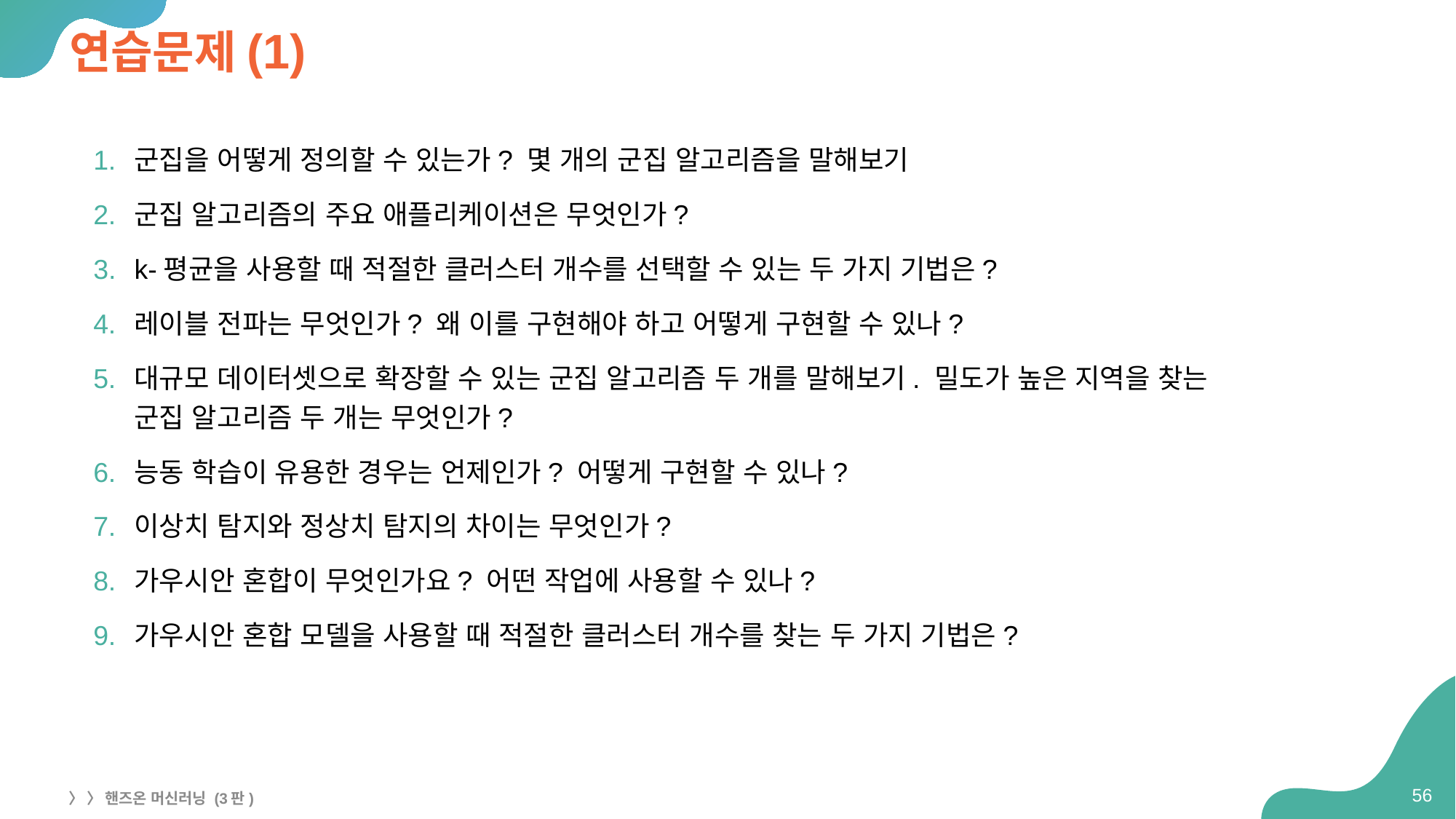

# 연습문제(1)
군집을 어떻게 정의할 수 있는가? 몇 개의 군집 알고리즘을 말해보기
군집 알고리즘의 주요 애플리케이션은 무엇인가?
k-평균을 사용할 때 적절한 클러스터 개수를 선택할 수 있는 두 가지 기법은?
레이블 전파는 무엇인가? 왜 이를 구현해야 하고 어떻게 구현할 수 있나?
대규모 데이터셋으로 확장할 수 있는 군집 알고리즘 두 개를 말해보기. 밀도가 높은 지역을 찾는
군집 알고리즘 두 개는 무엇인가?
능동 학습이 유용한 경우는 언제인가? 어떻게 구현할 수 있나?
이상치 탐지와 정상치 탐지의 차이는 무엇인가?
가우시안 혼합이 무엇인가요? 어떤 작업에 사용할 수 있나?
가우시안 혼합 모델을 사용할 때 적절한 클러스터 개수를 찾는 두 가지 기법은?
56
〉 〉 핸즈온 머신러닝 (3판)